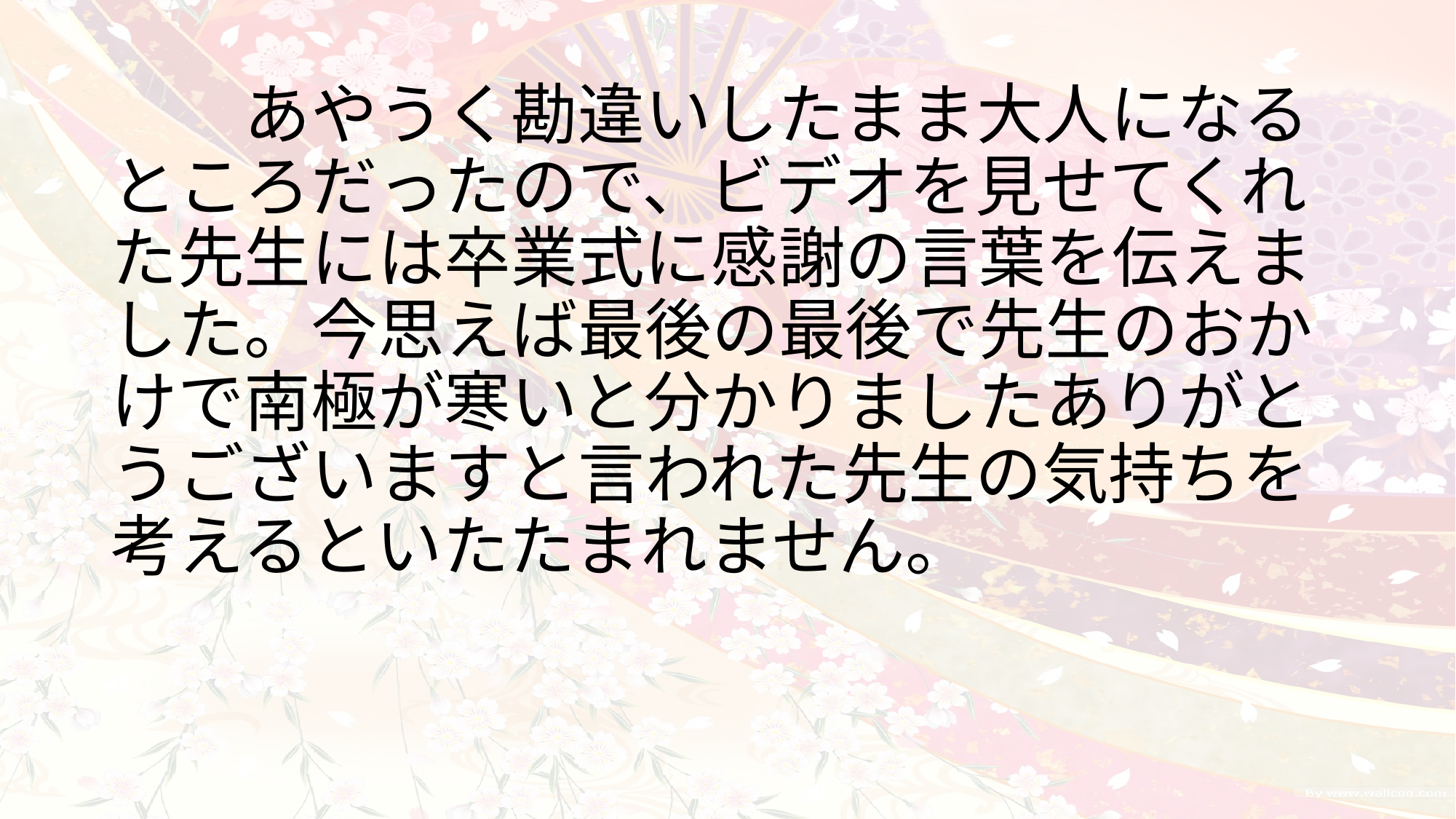

あやうく勘違いしたまま大人になるところだったので、ビデオを見せてくれた先生には卒業式に感謝の言葉を伝えました。今思えば最後の最後で先生のおかけで南極が寒いと分かりましたありがとうございますと言われた先生の気持ちを考えるといたたまれません。